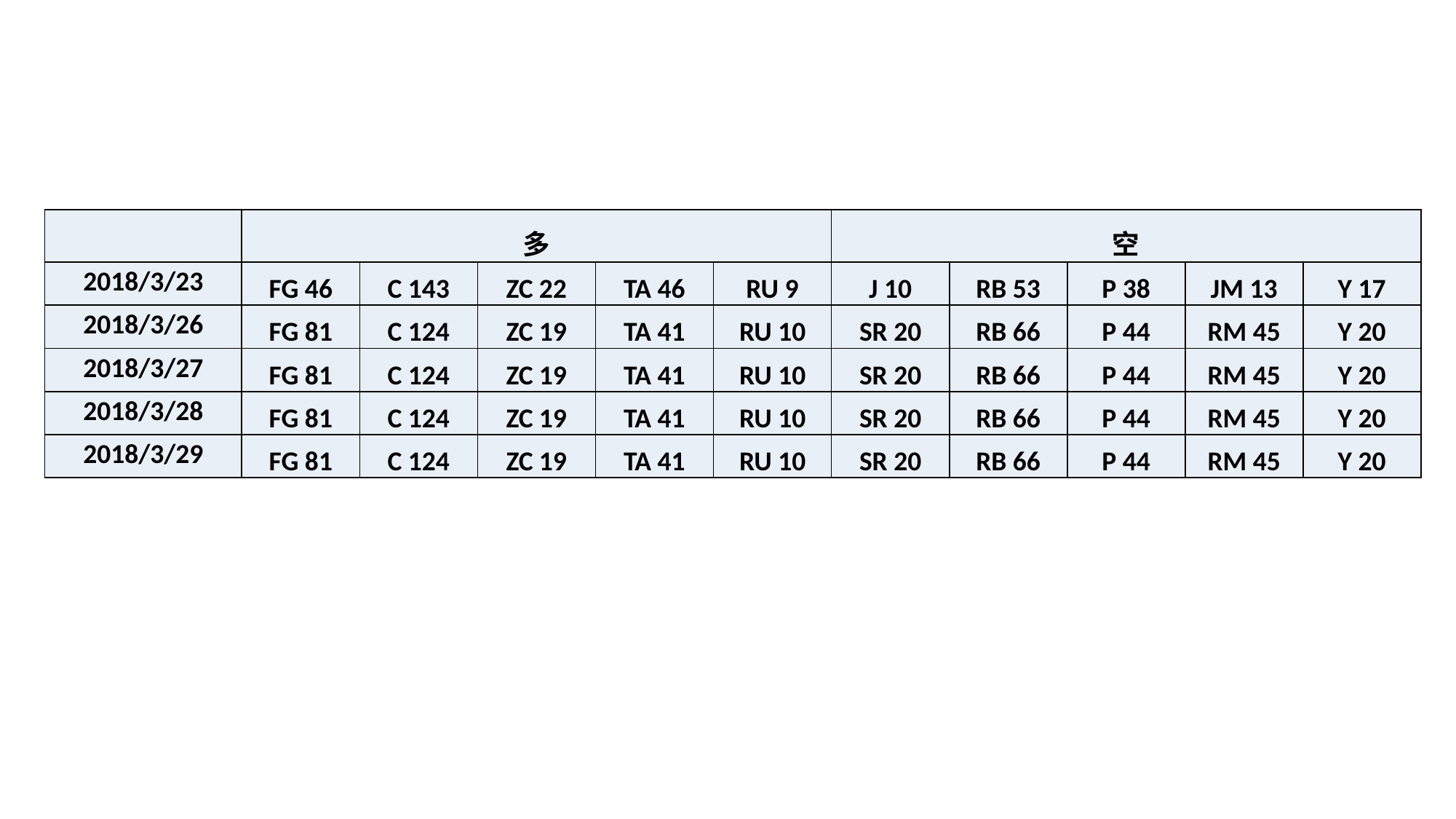

|  | 多 |  |  |  |  | 空 |  |  |  |  |
| --- | --- | --- | --- | --- | --- | --- | --- | --- | --- | --- |
| 2018/3/23 | FG 46 | C 143 | ZC 22 | TA 46 | RU 9 | J 10 | RB 53 | P 38 | JM 13 | Y 17 |
| 2018/3/26 | FG 81 | C 124 | ZC 19 | TA 41 | RU 10 | SR 20 | RB 66 | P 44 | RM 45 | Y 20 |
| 2018/3/27 | FG 81 | C 124 | ZC 19 | TA 41 | RU 10 | SR 20 | RB 66 | P 44 | RM 45 | Y 20 |
| 2018/3/28 | FG 81 | C 124 | ZC 19 | TA 41 | RU 10 | SR 20 | RB 66 | P 44 | RM 45 | Y 20 |
| 2018/3/29 | FG 81 | C 124 | ZC 19 | TA 41 | RU 10 | SR 20 | RB 66 | P 44 | RM 45 | Y 20 |